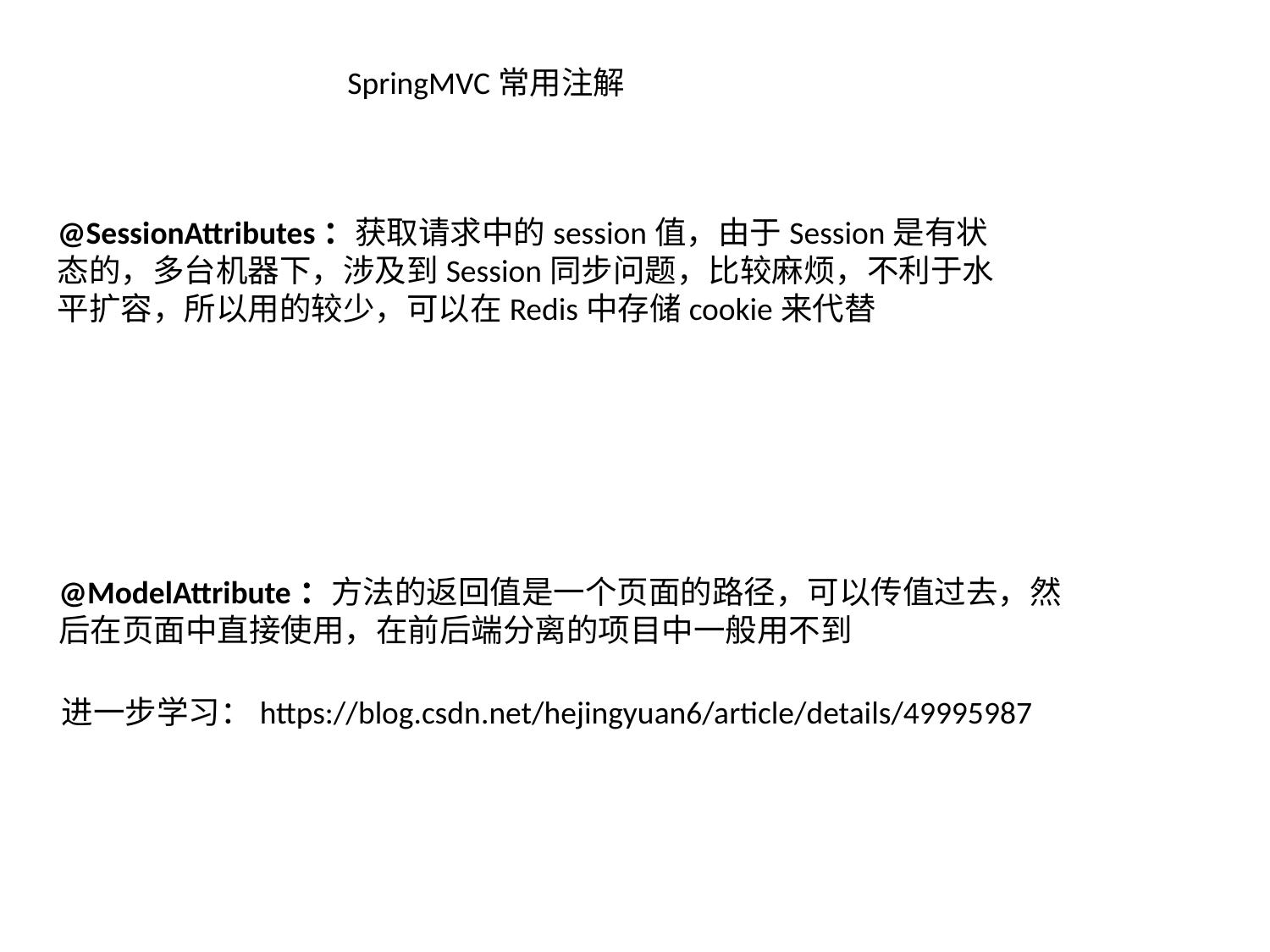

SpringMVC常用注解
@SessionAttributes：获取请求中的session值，由于Session是有状态的，多台机器下，涉及到Session同步问题，比较麻烦，不利于水平扩容，所以用的较少，可以在Redis中存储cookie来代替
@ModelAttribute：方法的返回值是一个页面的路径，可以传值过去，然后在页面中直接使用，在前后端分离的项目中一般用不到
进一步学习：https://blog.csdn.net/hejingyuan6/article/details/49995987